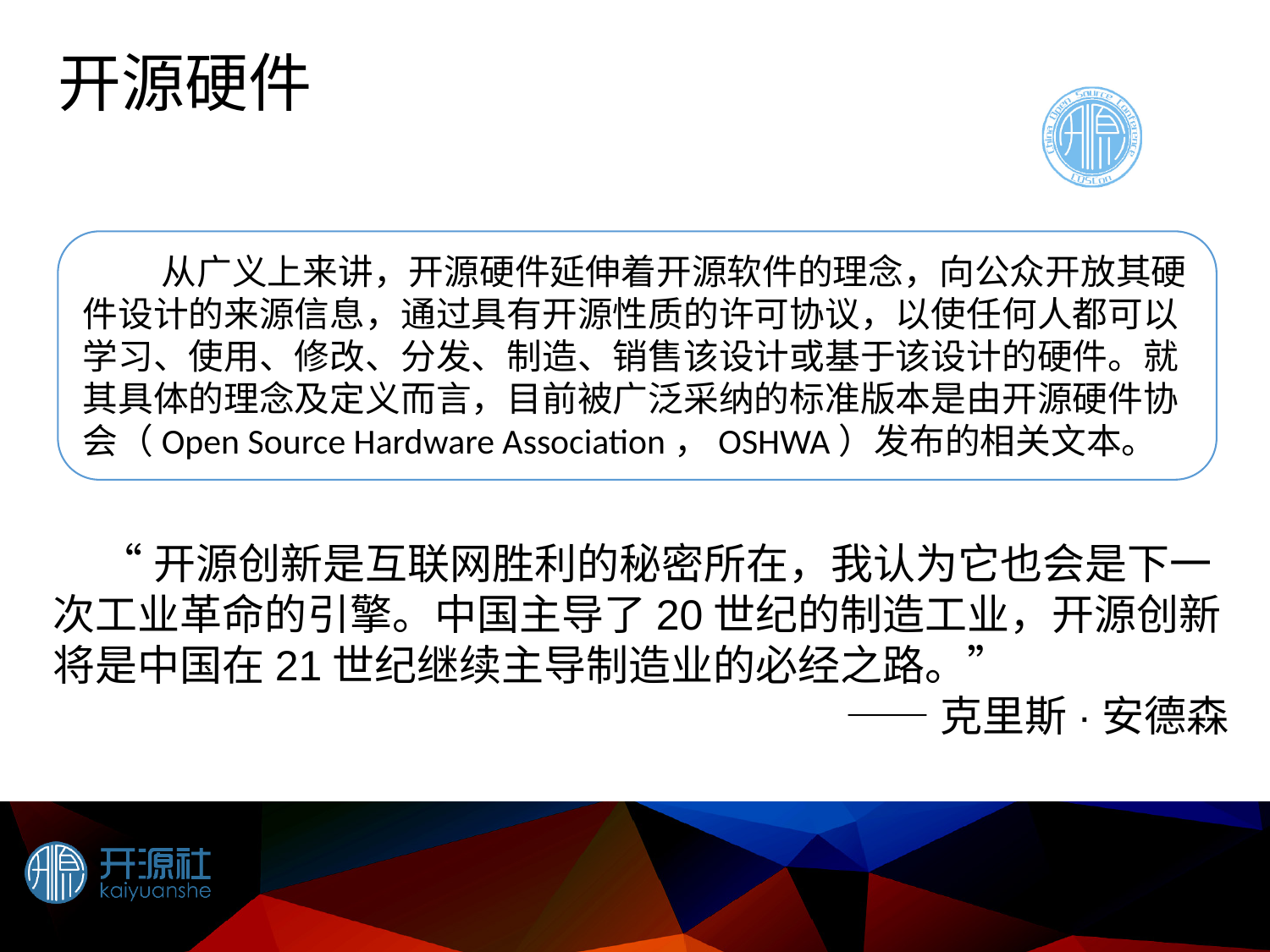

# 开源硬件
         从广义上来讲，开源硬件延伸着开源软件的理念，向公众开放其硬件设计的来源信息，通过具有开源性质的许可协议，以使任何人都可以学习、使用、修改、分发、制造、销售该设计或基于该设计的硬件。就其具体的理念及定义而言，目前被广泛采纳的标准版本是由开源硬件协会（Open Source Hardware Association，OSHWA）发布的相关文本。
     “开源创新是互联网胜利的秘密所在，我认为它也会是下一次工业革命的引擎。中国主导了20世纪的制造工业，开源创新将是中国在21世纪继续主导制造业的必经之路。”
——克里斯·安德森